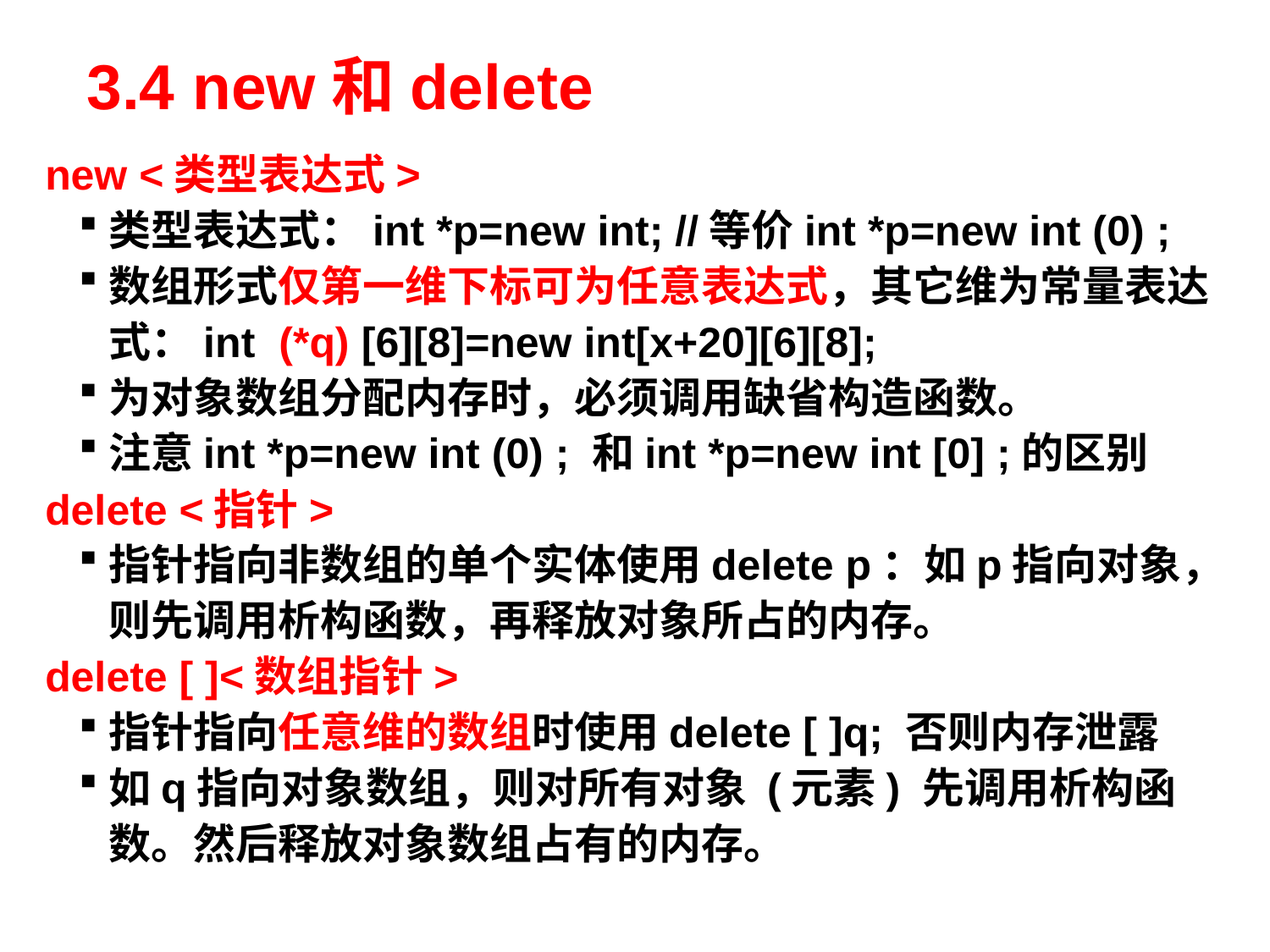

# 3.4 new和delete
new <类型表达式>
类型表达式：int *p=new int; //等价int *p=new int (0) ;
数组形式仅第一维下标可为任意表达式，其它维为常量表达式：int  (*q) [6][8]=new int[x+20][6][8];
为对象数组分配内存时，必须调用缺省构造函数。
注意int *p=new int (0) ; 和int *p=new int [0] ;的区别
delete <指针>
指针指向非数组的单个实体使用delete p：如p指向对象，则先调用析构函数，再释放对象所占的内存。
delete [ ]<数组指针>
指针指向任意维的数组时使用delete [ ]q; 否则内存泄露
如q指向对象数组，则对所有对象 (元素) 先调用析构函数。然后释放对象数组占有的内存。